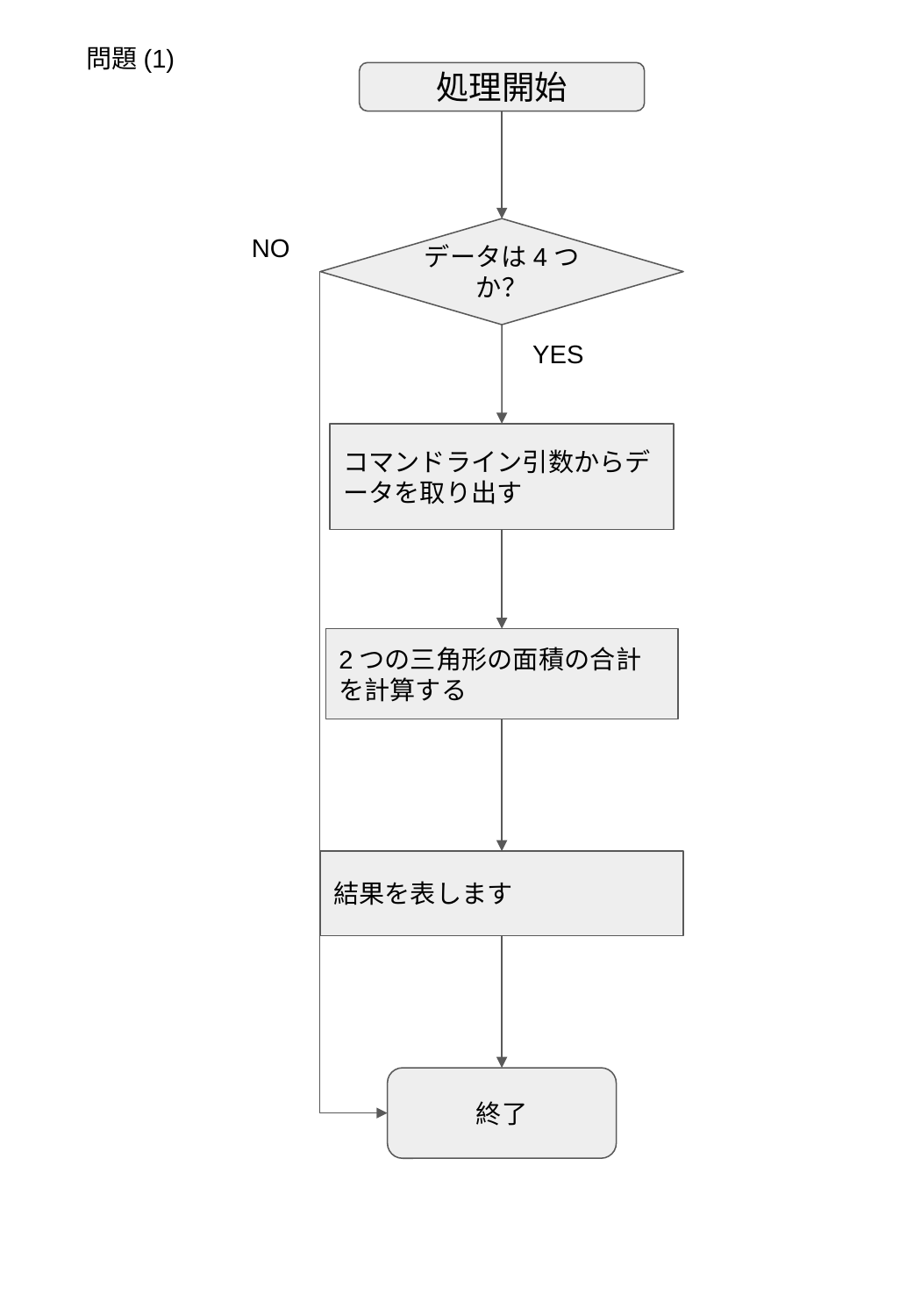

問題(1)
処理開始
NO
データは4つか？
YES
コマンドライン引数からデータを取り出す
2つの三角形の面積の合計を計算する
結果を表します
終了